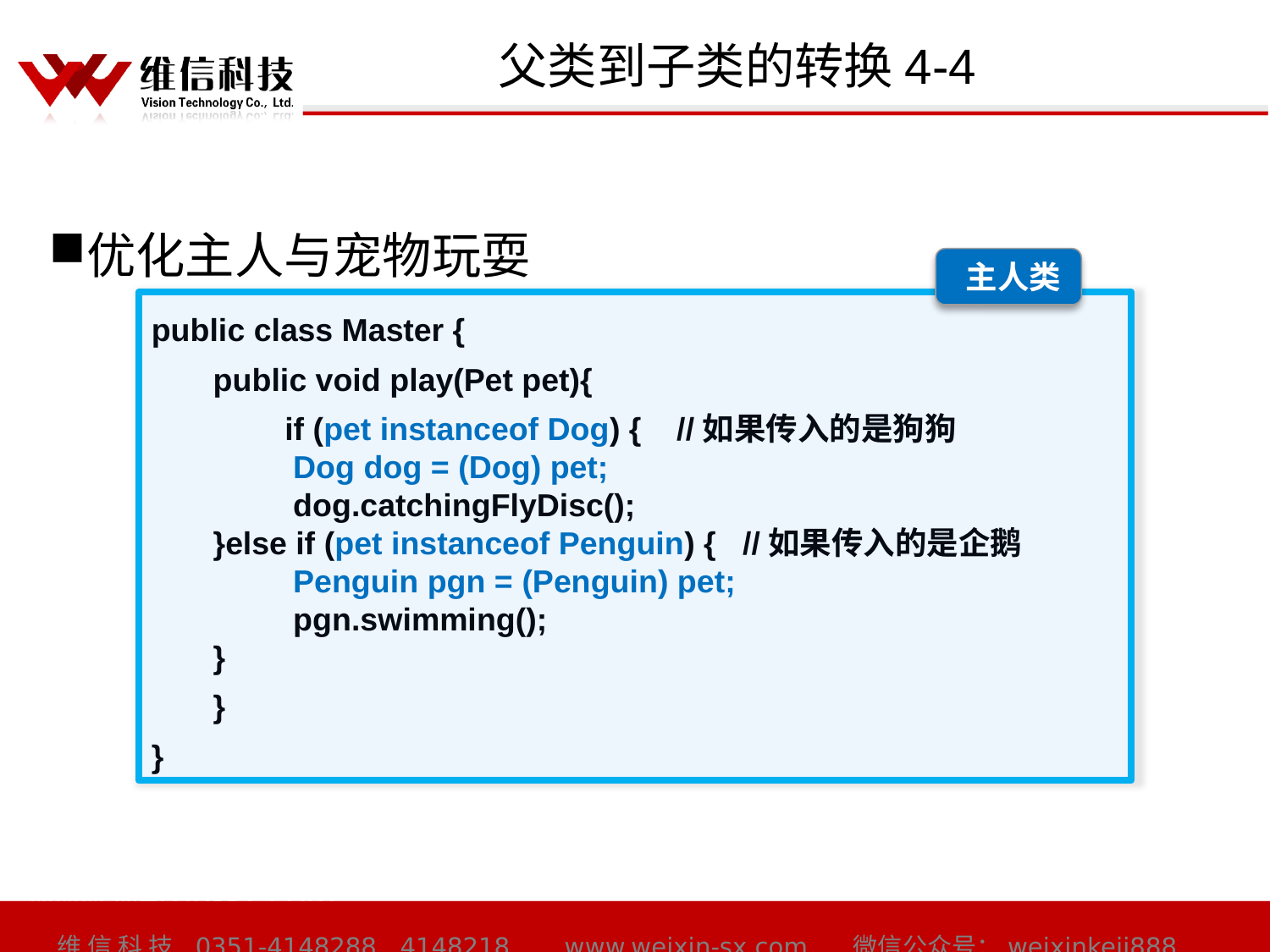

# 父类到子类的转换4-4
优化主人与宠物玩耍

 主人类
public class Master {
	public void play(Pet pet){
               if (pet instanceof Dog) {    //如果传入的是狗狗
	         Dog dog = (Dog) pet;
	         dog.catchingFlyDisc();
	}else if (pet instanceof Penguin) {   //如果传入的是企鹅
	         Penguin pgn = (Penguin) pet;
	         pgn.swimming();
	}
	}
}